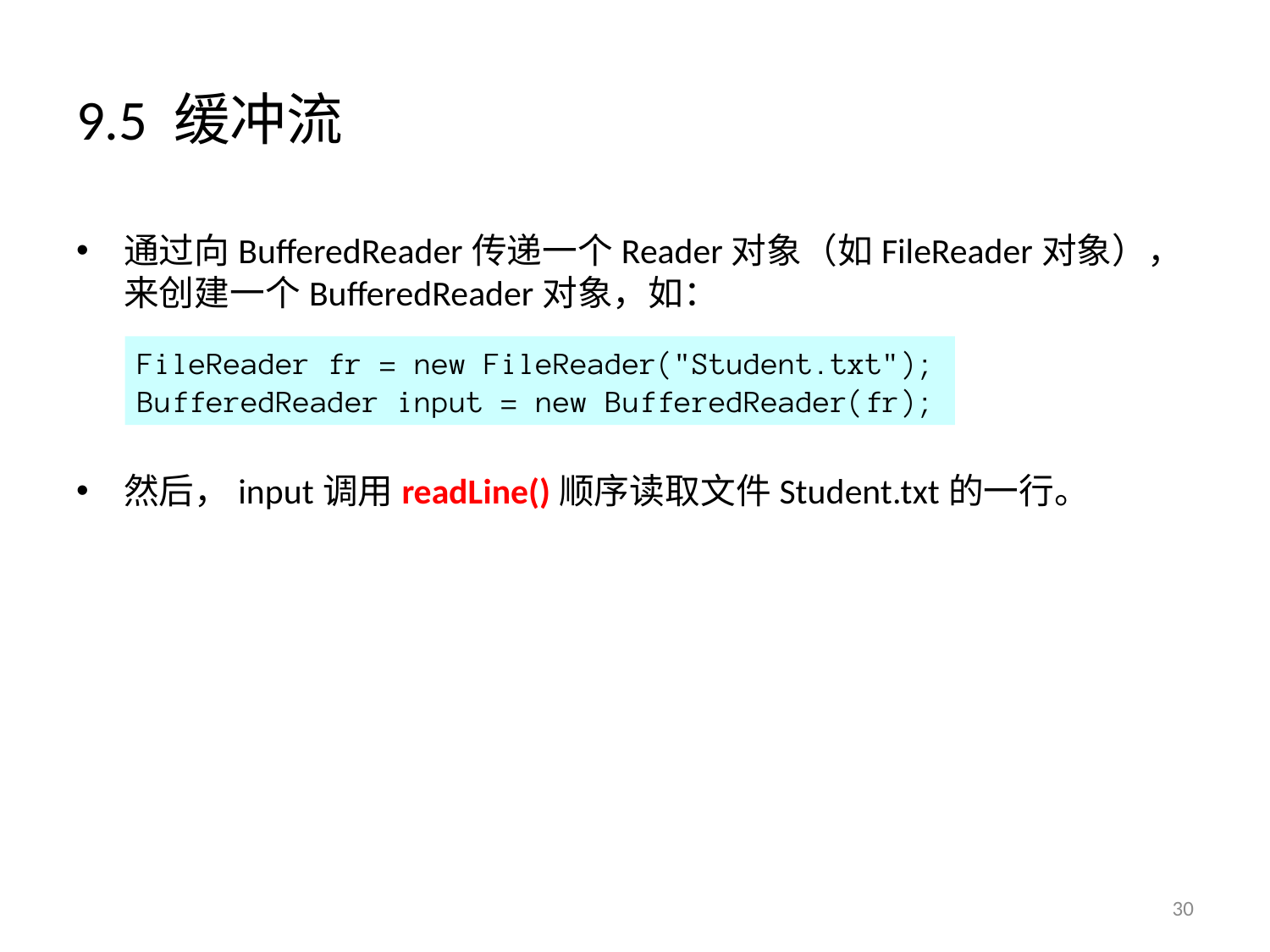

# 9.5 缓冲流
通过向BufferedReader传递一个Reader对象（如FileReader对象），来创建一个BufferedReader对象，如：

然后，input调用readLine()顺序读取文件Student.txt的一行。
FileReader fr = new FileReader("Student.txt");
BufferedReader input = new BufferedReader(fr);
30